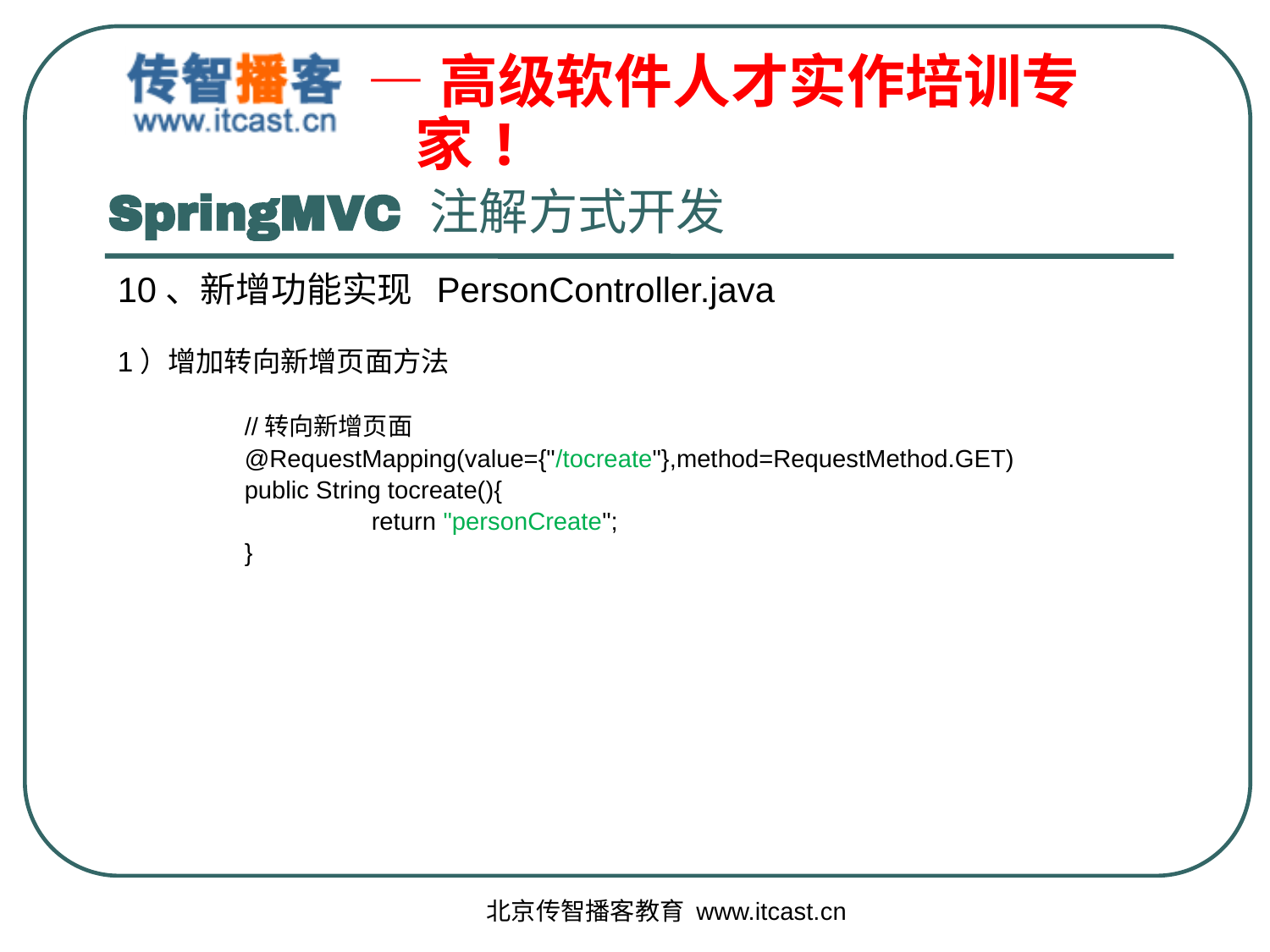

# SpringMVC 注解方式开发
10、新增功能实现  PersonController.java

1）增加转向新增页面方法

	//转向新增页面
	@RequestMapping(value={"/tocreate"},method=RequestMethod.GET)
	public String tocreate(){
		return "personCreate";
	}
北京传智播客教育 www.itcast.cn